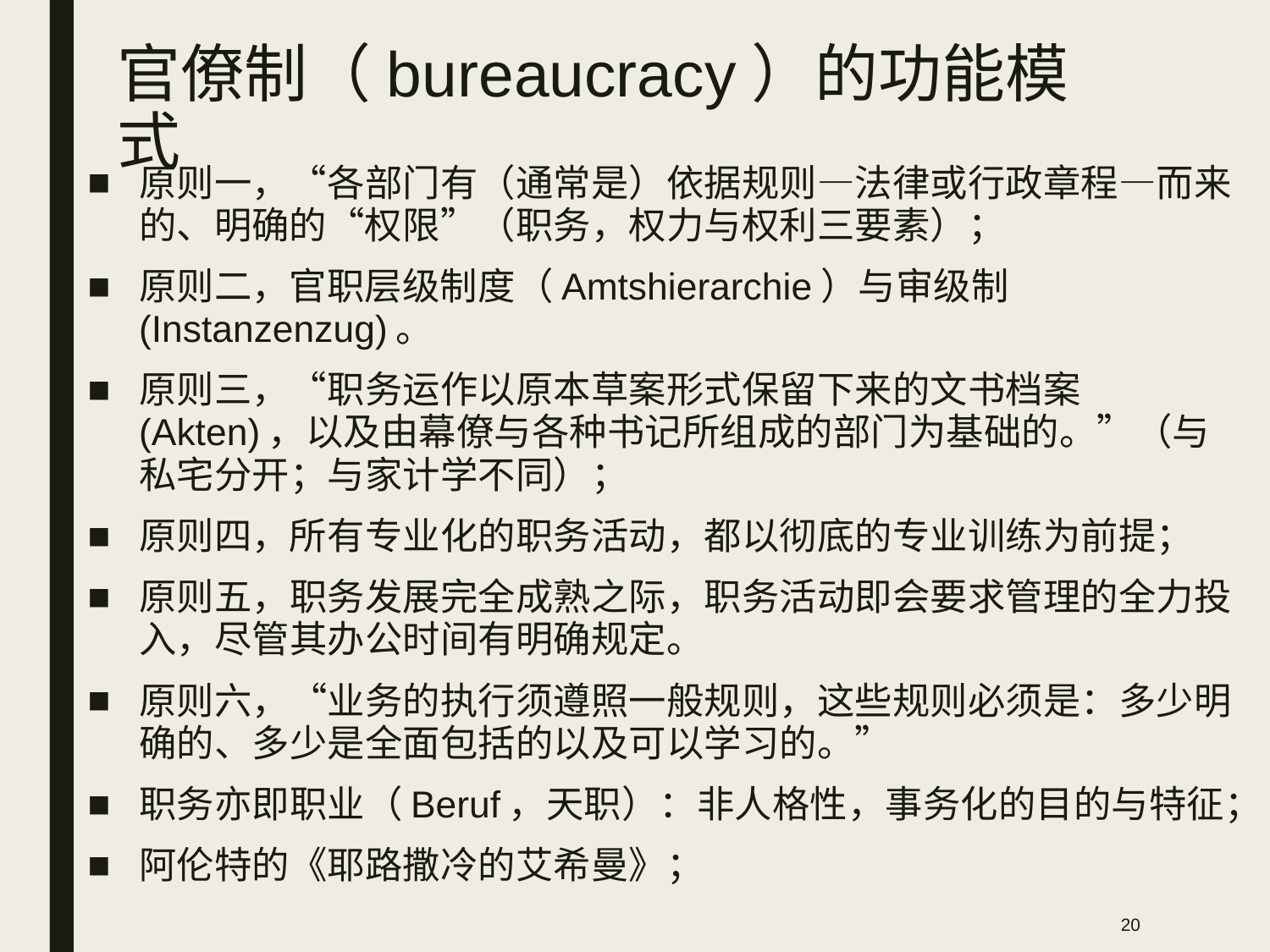

# 官僚制（bureaucracy）的功能模式
原则一，“各部门有（通常是）依据规则—法律或行政章程—而来的、明确的“权限”（职务，权力与权利三要素）；
原则二，官职层级制度（Amtshierarchie）与审级制(Instanzenzug)。
原则三，“职务运作以原本草案形式保留下来的文书档案(Akten)，以及由幕僚与各种书记所组成的部门为基础的。”（与私宅分开；与家计学不同）；
原则四，所有专业化的职务活动，都以彻底的专业训练为前提；
原则五，职务发展完全成熟之际，职务活动即会要求管理的全力投入，尽管其办公时间有明确规定。
原则六，“业务的执行须遵照一般规则，这些规则必须是：多少明确的、多少是全面包括的以及可以学习的。”
职务亦即职业（Beruf，天职）：非人格性，事务化的目的与特征；
阿伦特的《耶路撒冷的艾希曼》；

20